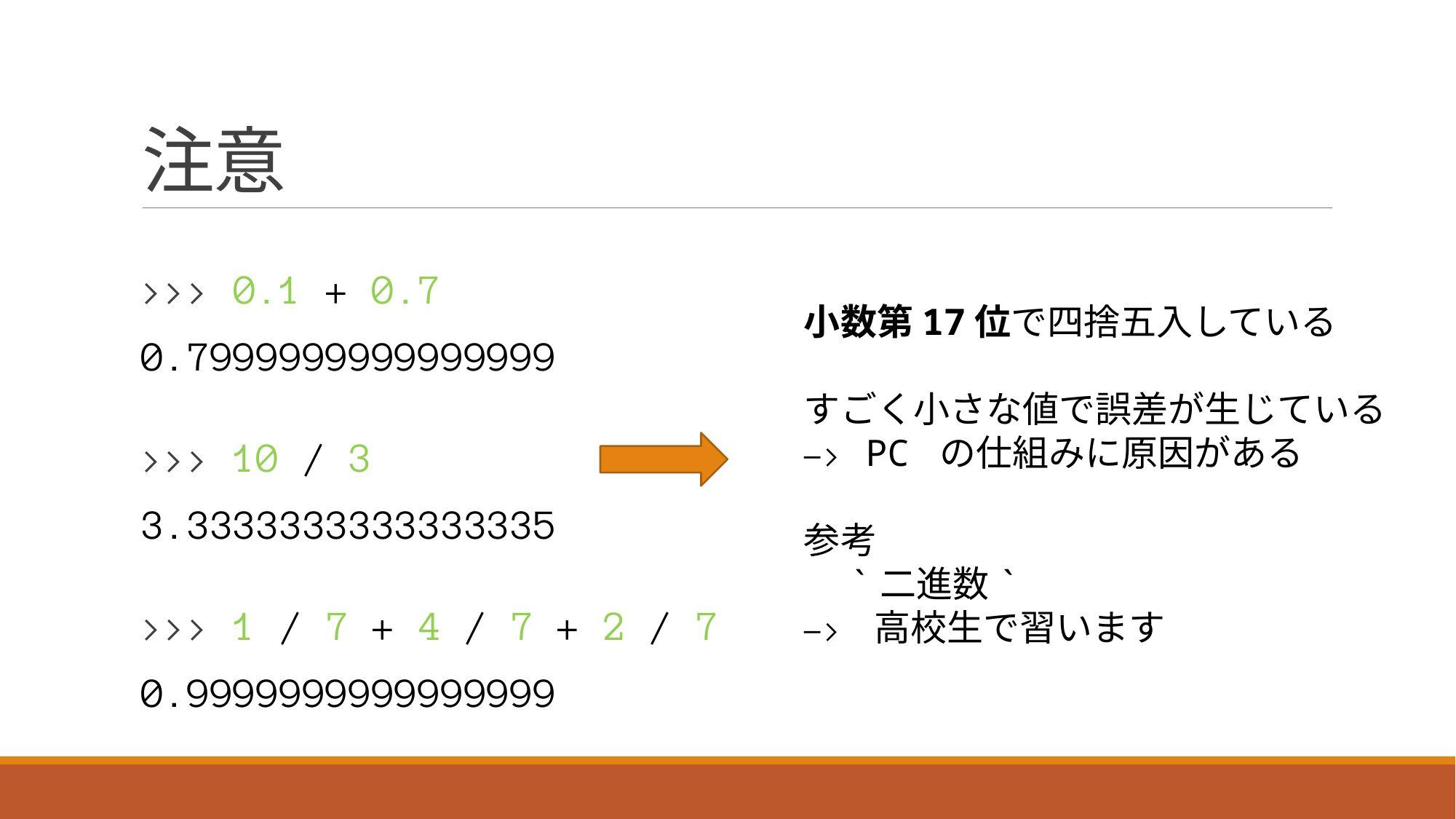

# 注意

>>> 0.1 + 0.7
0.7999999999999999

>>> 10 / 3
3.3333333333333335

>>> 1 / 7 + 4 / 7 + 2 / 7
0.9999999999999999
小数第17位で四捨五入している

すごく小さな値で誤差が生じている
-> PC の仕組みに原因がある
参考
　`二進数`
-> 高校生で習います